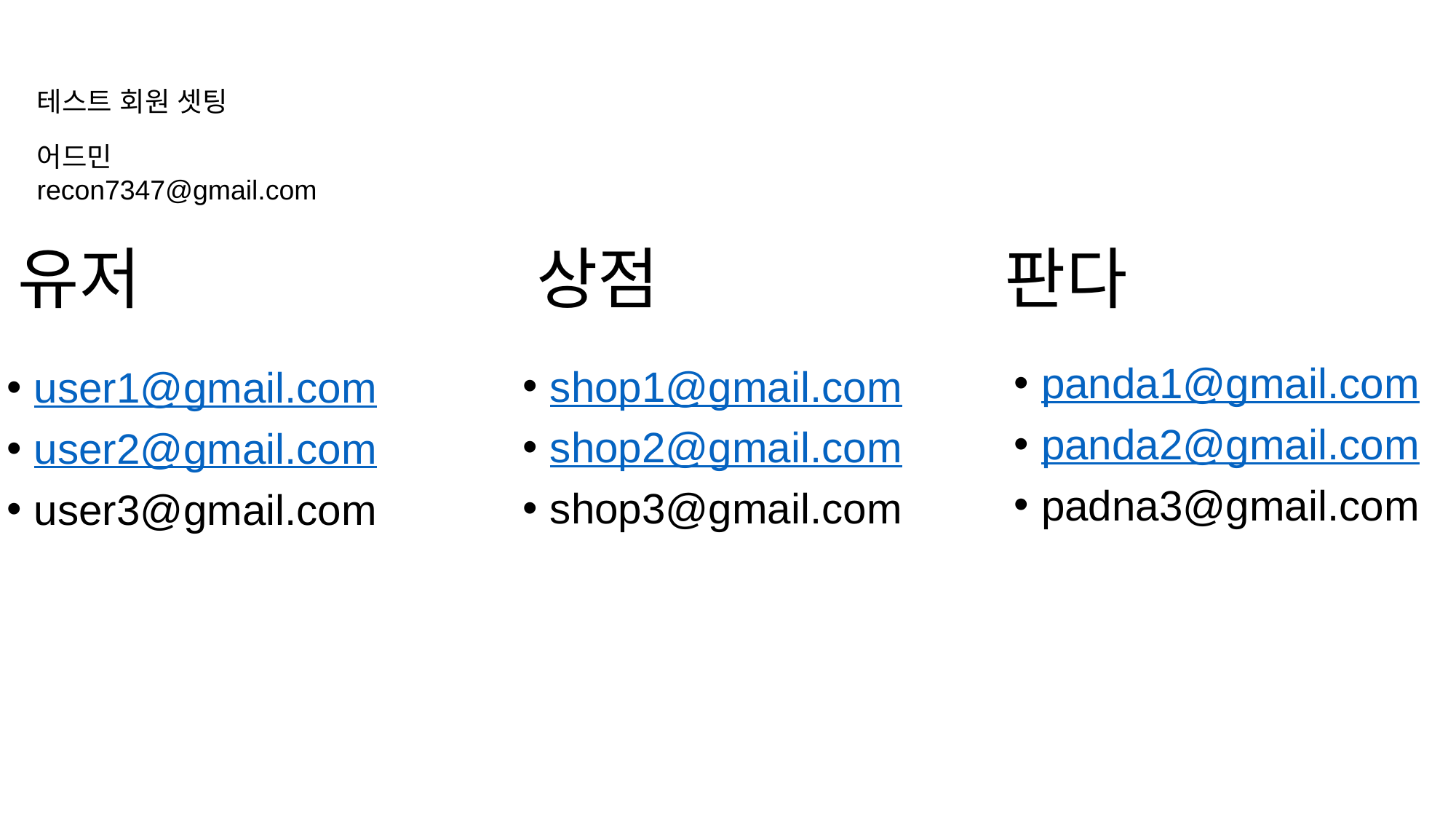

테스트 회원 셋팅
어드민
recon7347@gmail.com
# 유저
상점
판다
panda1@gmail.com
panda2@gmail.com
padna3@gmail.com
shop1@gmail.com
shop2@gmail.com
shop3@gmail.com
user1@gmail.com
user2@gmail.com
user3@gmail.com